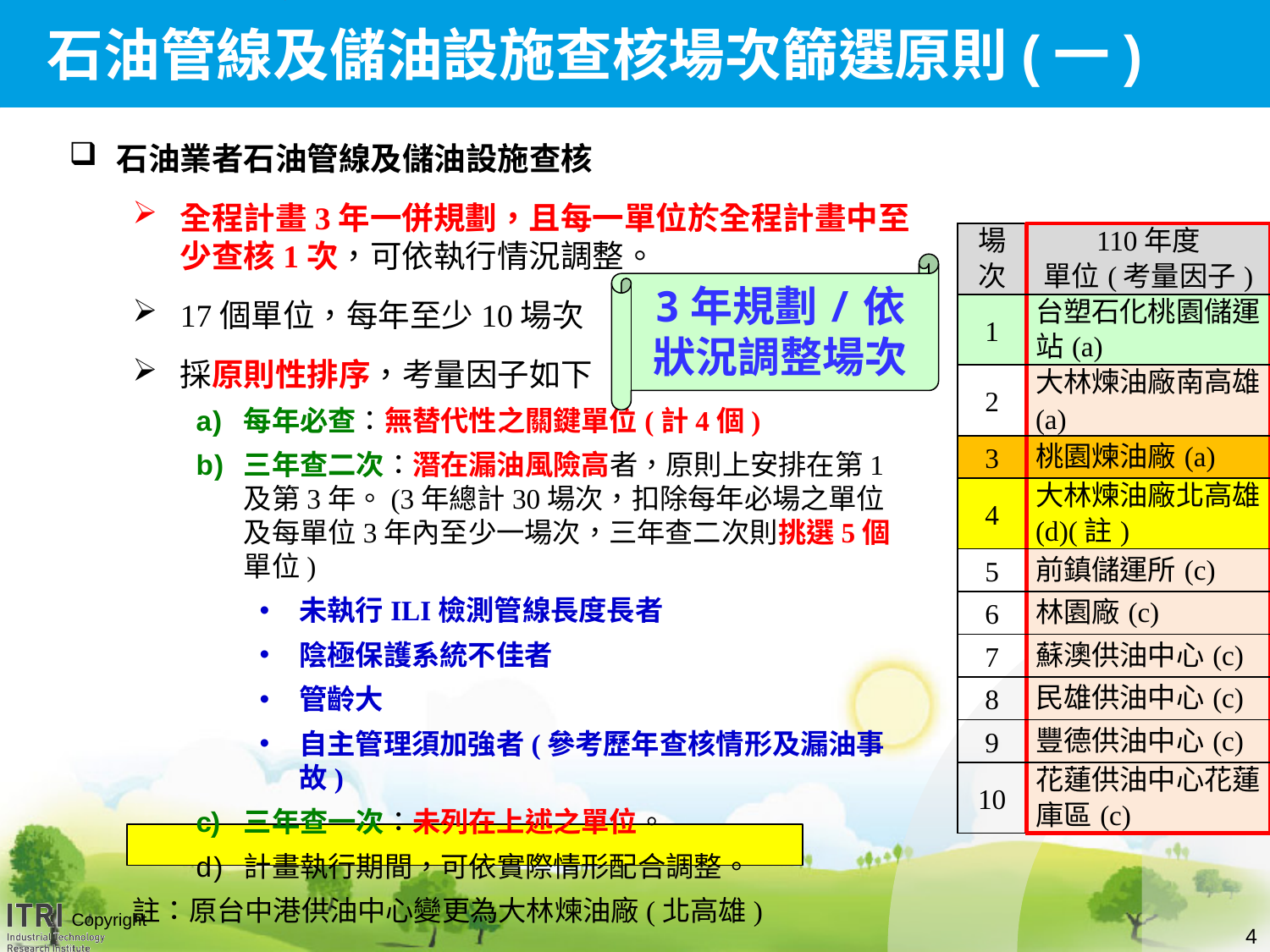

# 石油管線及儲油設施查核場次篩選原則(一)
石油業者石油管線及儲油設施查核
全程計畫3年一併規劃，且每一單位於全程計畫中至少查核1次，可依執行情況調整。
17個單位，每年至少10場次
採原則性排序，考量因子如下
每年必查：無替代性之關鍵單位(計4個)
三年查二次：潛在漏油風險高者，原則上安排在第1及第3年。(3年總計30場次，扣除每年必場之單位及每單位3年內至少一場次，三年查二次則挑選5個單位)
未執行ILI檢測管線長度長者
陰極保護系統不佳者
管齡大
自主管理須加強者(參考歷年查核情形及漏油事故)
三年查一次：未列在上述之單位。
計畫執行期間，可依實際情形配合調整。
註：原台中港供油中心變更為大林煉油廠(北高雄)
| 場次 | 110年度 單位(考量因子) |
| --- | --- |
| 1 | 台塑石化桃園儲運站(a) |
| 2 | 大林煉油廠南高雄(a) |
| 3 | 桃園煉油廠(a) |
| 4 | 大林煉油廠北高雄(d)(註) |
| 5 | 前鎮儲運所(c) |
| 6 | 林園廠(c) |
| 7 | 蘇澳供油中心(c) |
| 8 | 民雄供油中心(c) |
| 9 | 豐德供油中心(c) |
| 10 | 花蓮供油中心花蓮庫區(c) |
3年規劃/依狀況調整場次

4